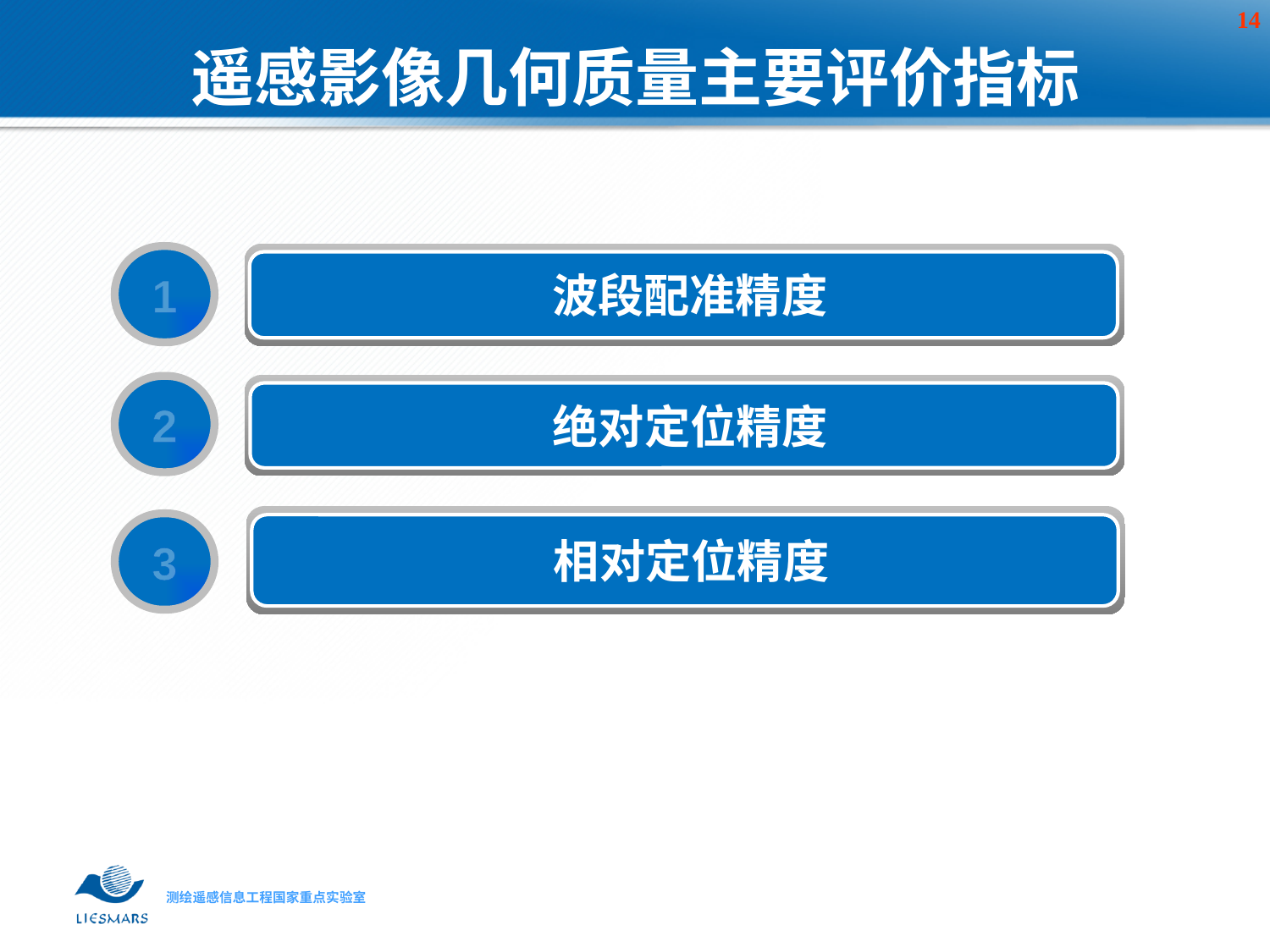

遥感影像几何质量主要评价指标

波段配准精度
1

绝对定位精度
2

相对定位精度
3
协同创新中心培育成效
协同创新中心培育成效
协同创新中心培育成效